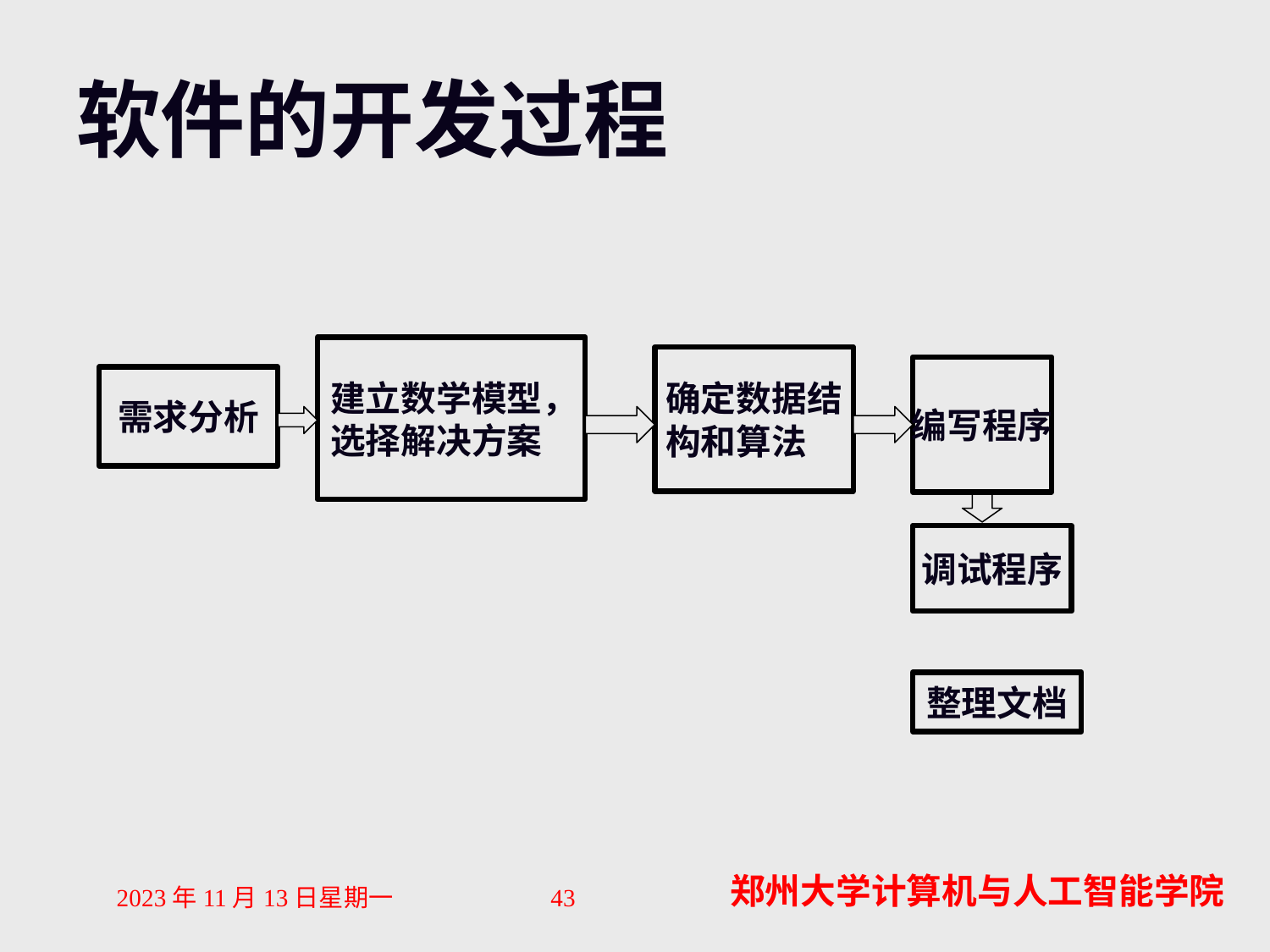

# 软件的开发过程
建立数学模型，
选择解决方案
确定数据结
构和算法
编写程序
需求分析

调试程序
整理文档